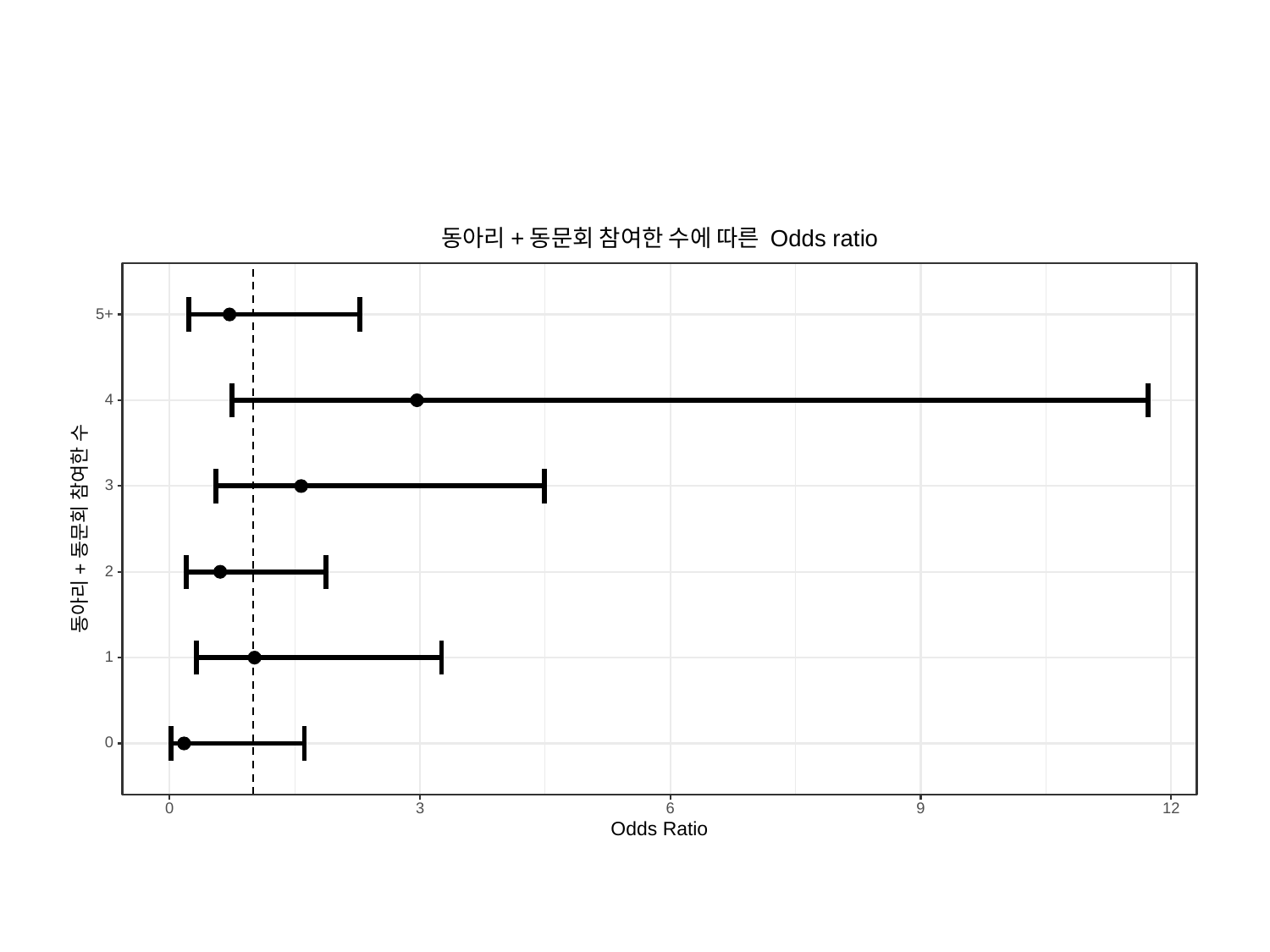

동아리+동문회 참여한 수에 따른 Odds ratio

5+

4

3

동아리+동문회 참여한 수

2

1

0

3
0
6
9
12
Odds Ratio